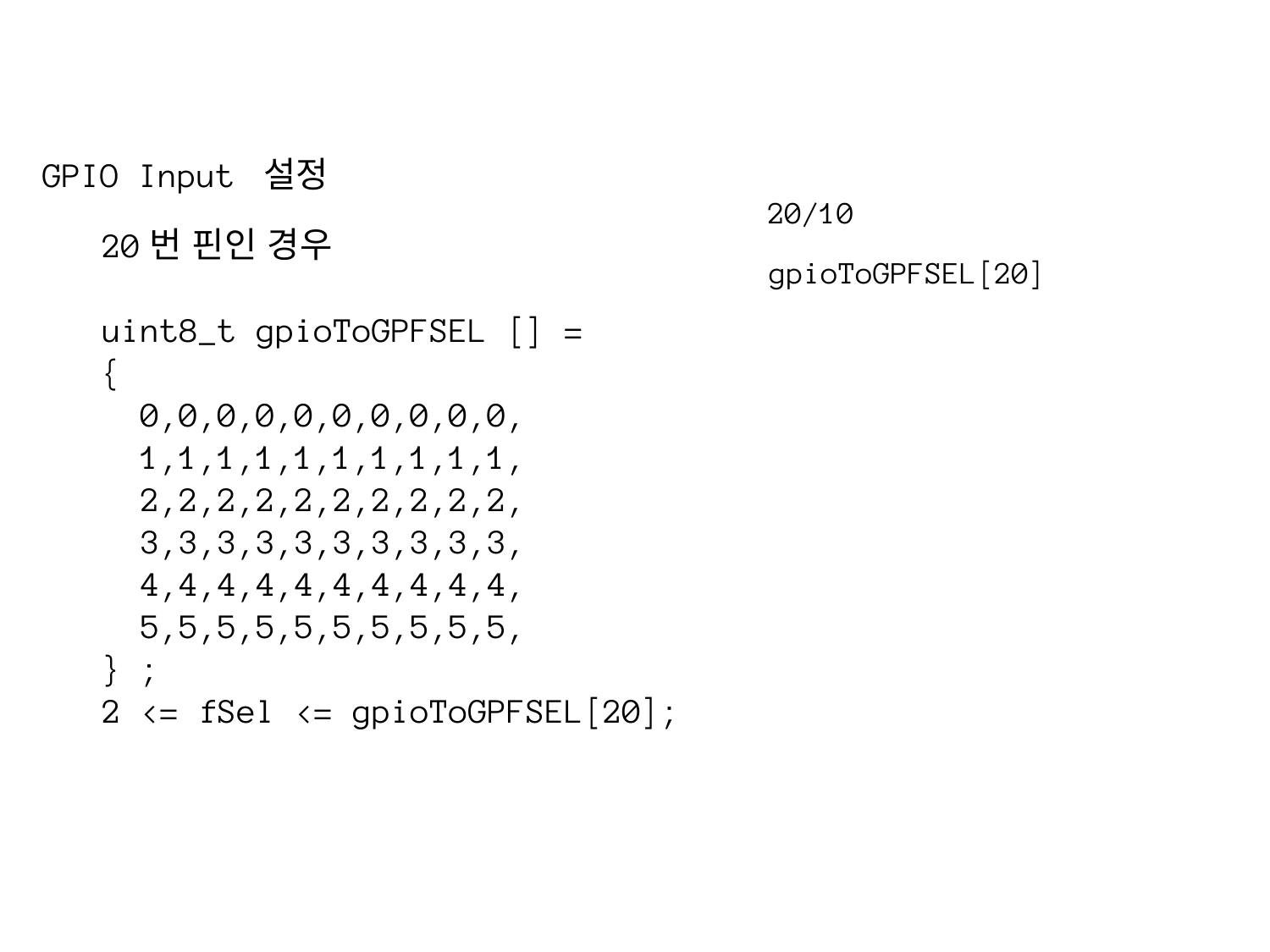

GPIO Input 설정
20/10
20번 핀인 경우

uint8_t gpioToGPFSEL [] =
{
  0,0,0,0,0,0,0,0,0,0,
  1,1,1,1,1,1,1,1,1,1,
  2,2,2,2,2,2,2,2,2,2,
  3,3,3,3,3,3,3,3,3,3,
  4,4,4,4,4,4,4,4,4,4,
  5,5,5,5,5,5,5,5,5,5,
} ;
2 <= fSel <= gpioToGPFSEL[20];
gpioToGPFSEL[20]